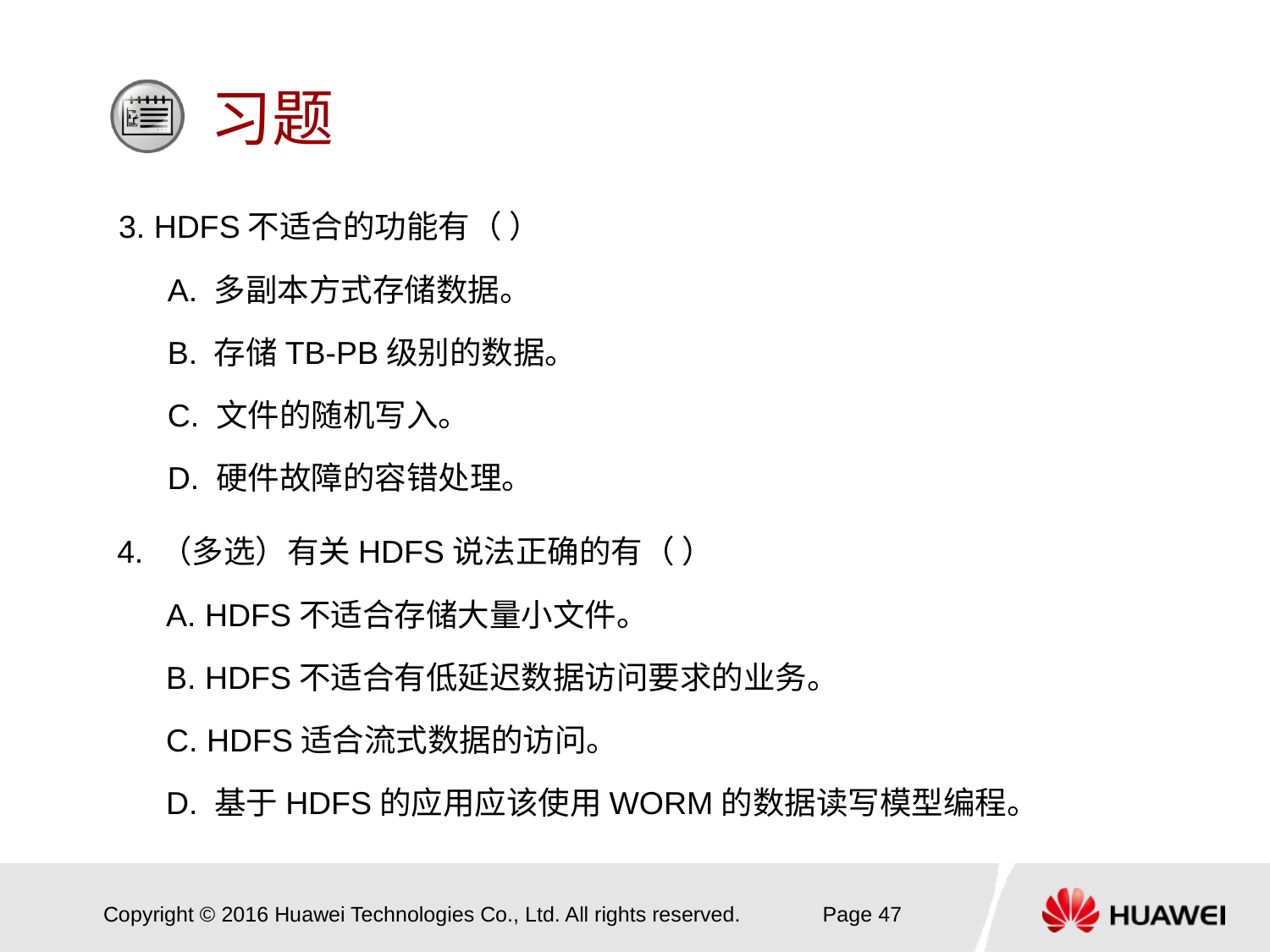

# 习题
3. HDFS不适合的功能有（ ）
A. 多副本方式存储数据。
B. 存储TB-PB级别的数据。
C. 文件的随机写入。
D. 硬件故障的容错处理。

4. （多选）有关HDFS说法正确的有（ ）
A. HDFS不适合存储大量小文件。
B. HDFS不适合有低延迟数据访问要求的业务。
C. HDFS适合流式数据的访问。
D. 基于HDFS的应用应该使用WORM的数据读写模型编程。